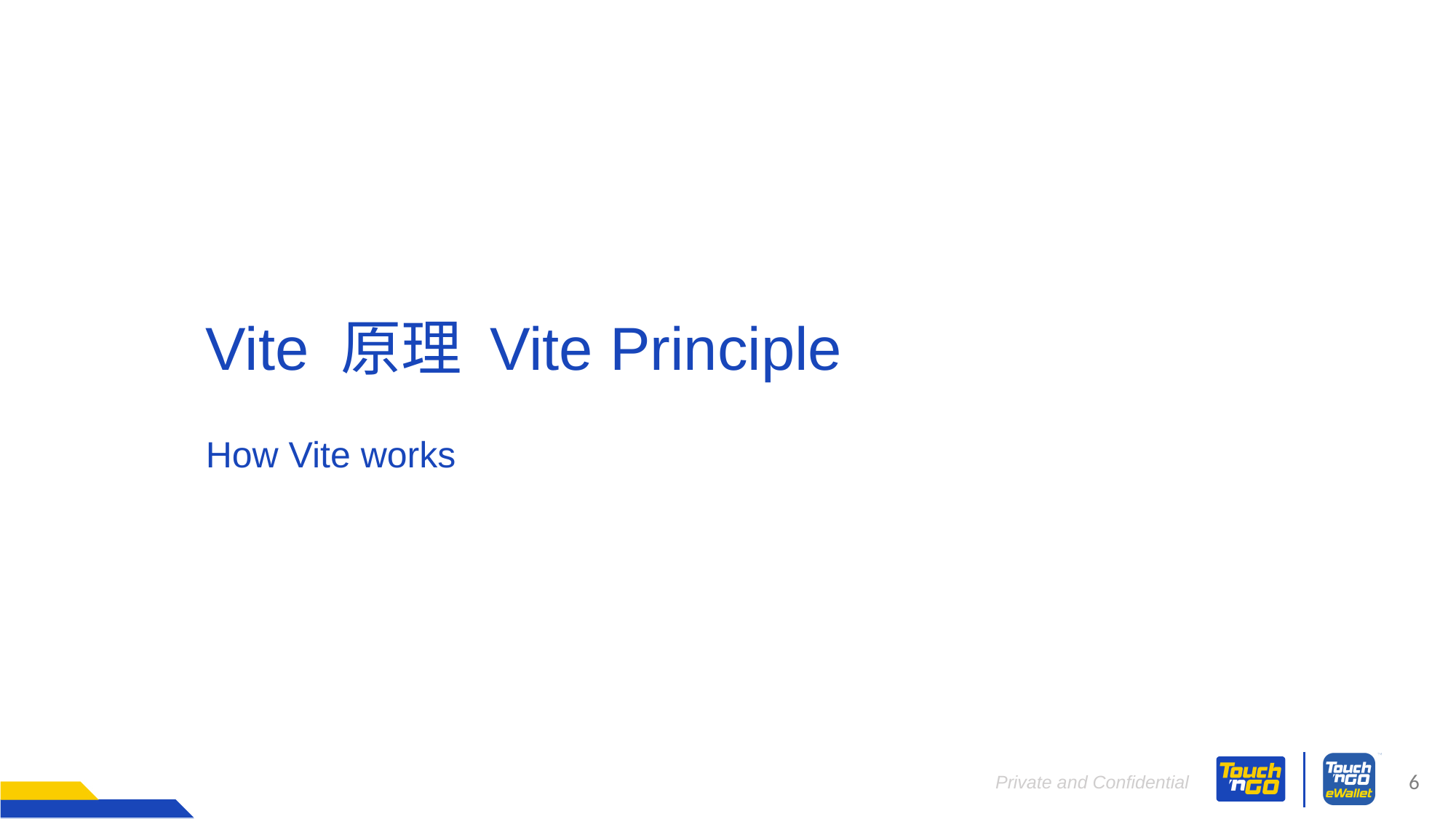

# Vite 原理 Vite Principle
How Vite works